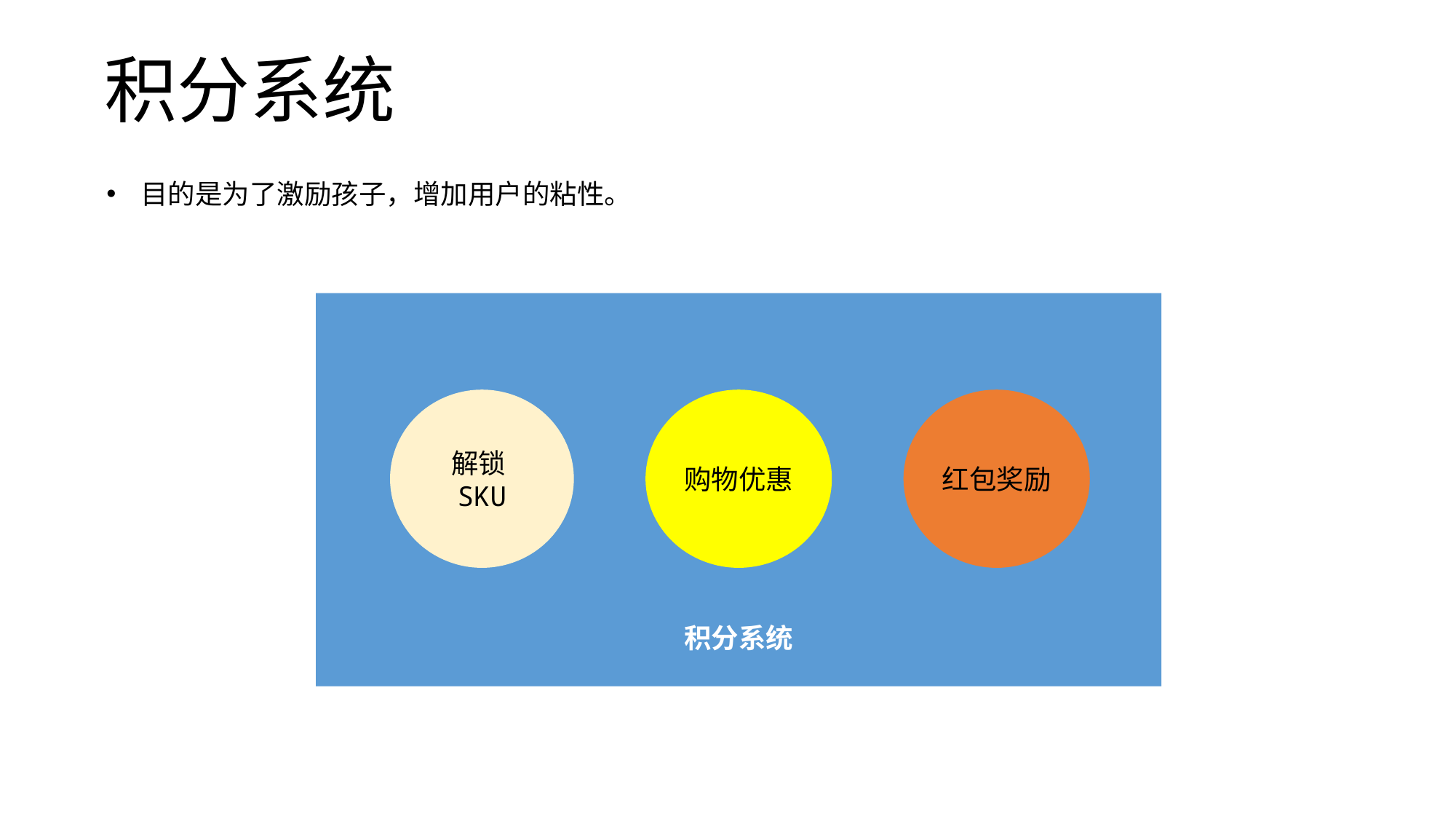

积分系统
目的是为了激励孩子，增加用户的粘性。

积分系统
解锁SKU
购物优惠
红包奖励